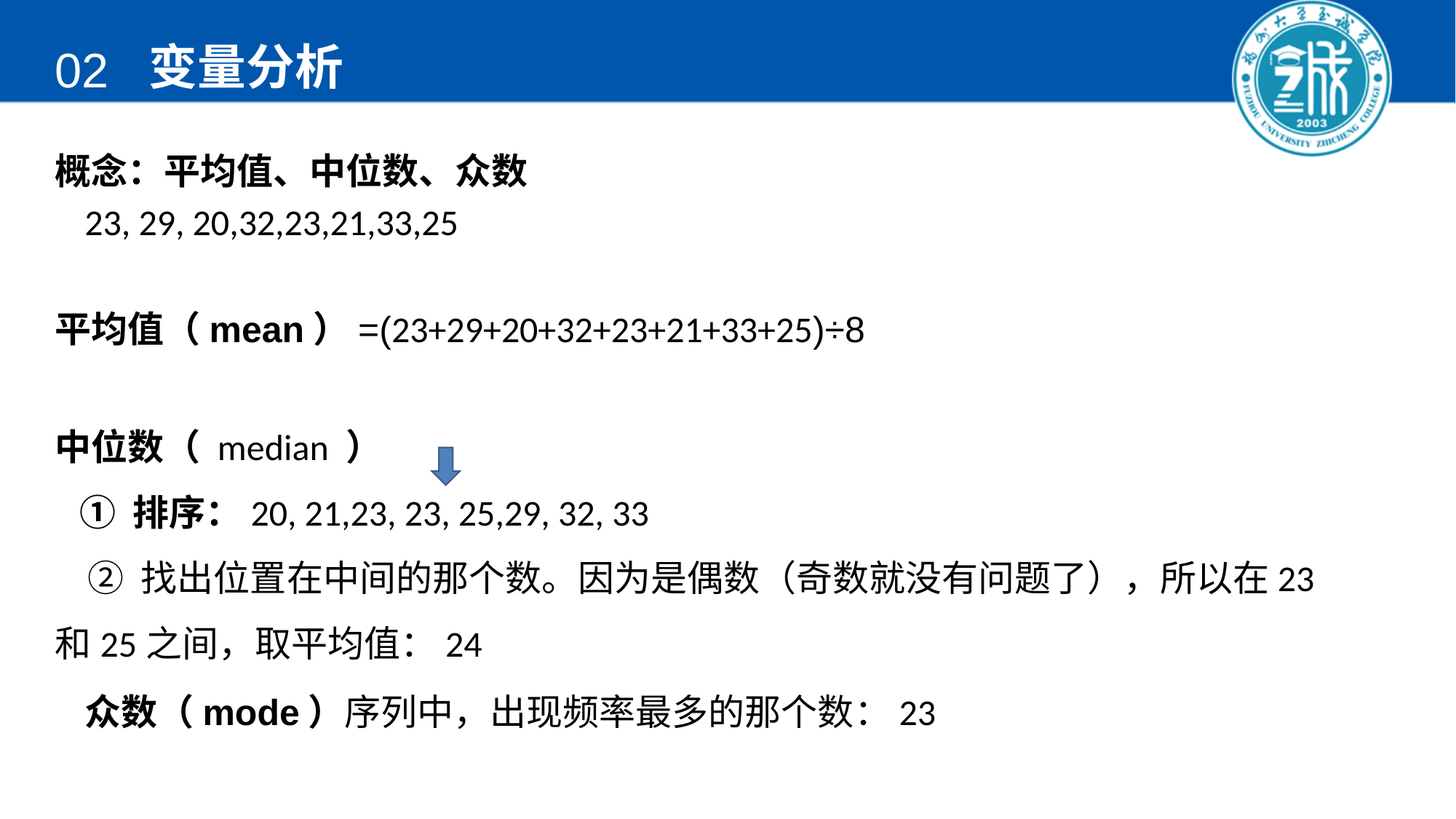

变量分析
02
概念：平均值、中位数、众数

23, 29, 20,32,23,21,33,25
平均值（mean）=(23+29+20+32+23+21+33+25)÷8
中位数（ median ）
   ① 排序：20, 21,23, 23, 25,29, 32, 33
    ② 找出位置在中间的那个数。因为是偶数（奇数就没有问题了），所以在23和25之间，取平均值：24

众数（mode）序列中，出现频率最多的那个数：23